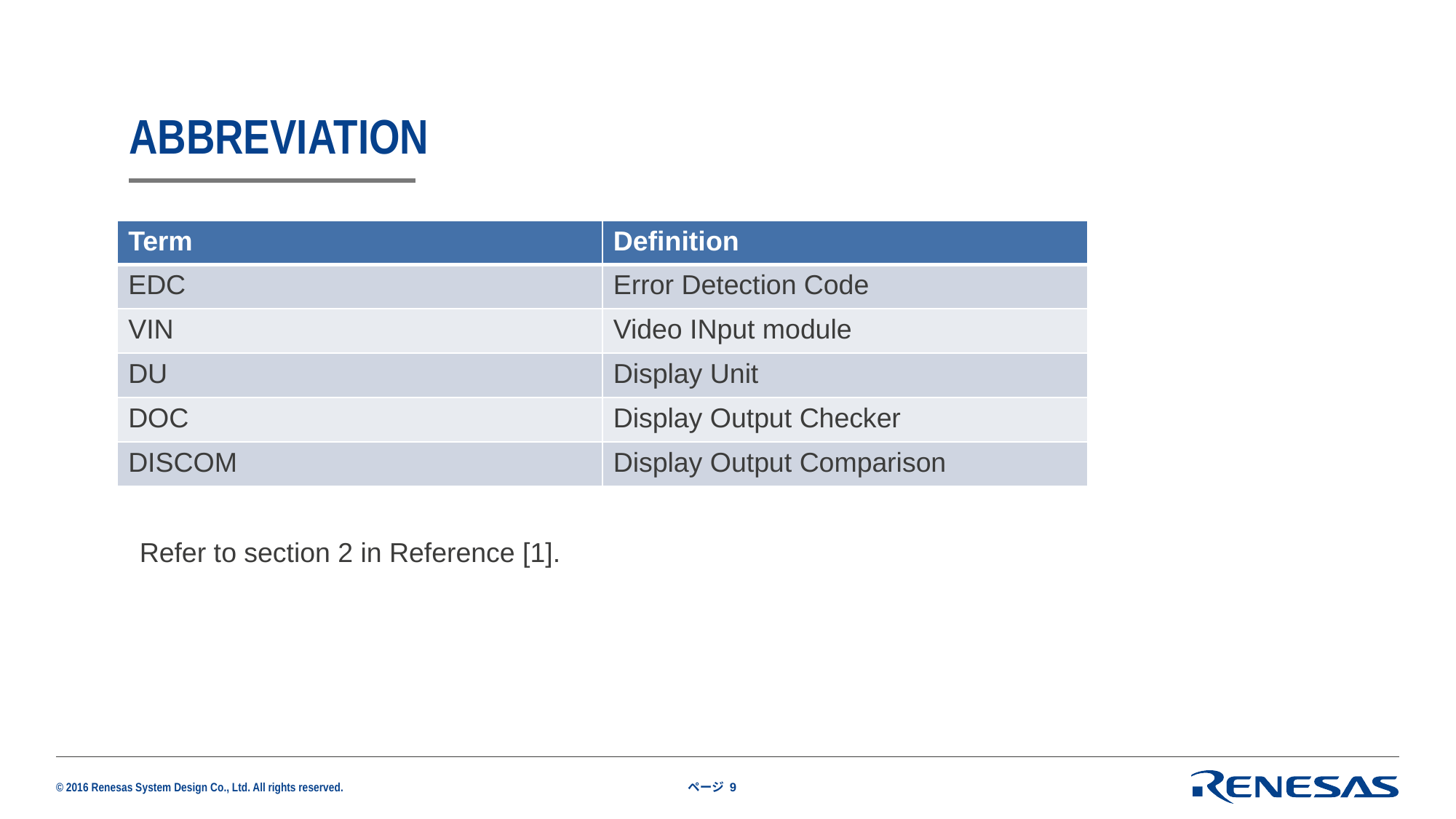

# ABBREVIATION
| Term | Definition |
| --- | --- |
| EDC | Error Detection Code |
| VIN | Video INput module |
| DU | Display Unit |
| DOC | Display Output Checker |
| DISCOM | Display Output Comparison |
Refer to section 2 in Reference [1].
ページ 9